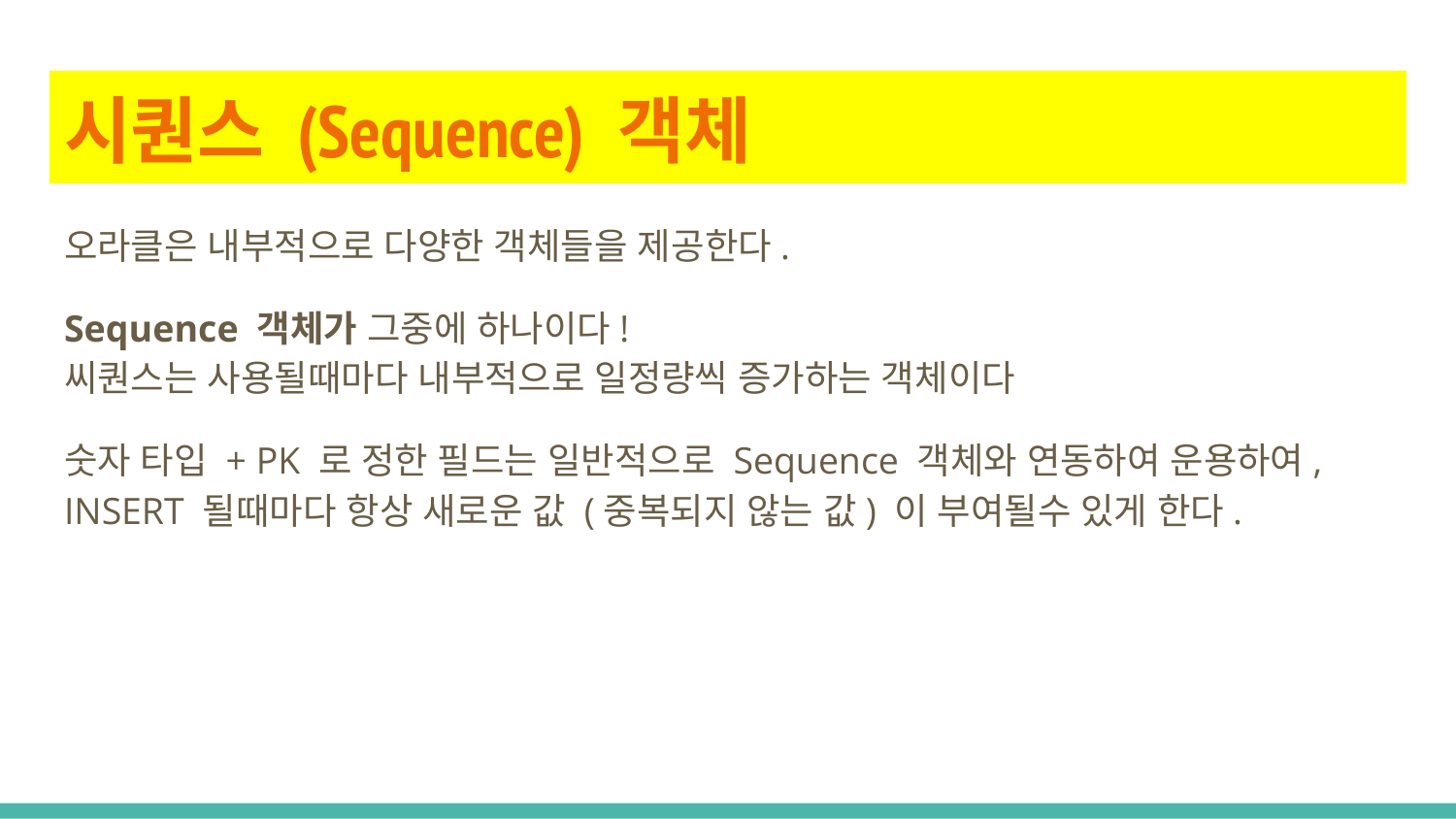

# 시퀀스 (Sequence) 객체
오라클은 내부적으로 다양한 객체들을 제공한다.
Sequence 객체가 그중에 하나이다!
씨퀀스는 사용될때마다 내부적으로 일정량씩 증가하는 객체이다
숫자 타입 + PK 로 정한 필드는 일반적으로 Sequence 객체와 연동하여 운용하여, INSERT 될때마다 항상 새로운 값 (중복되지 않는 값) 이 부여될수 있게 한다.